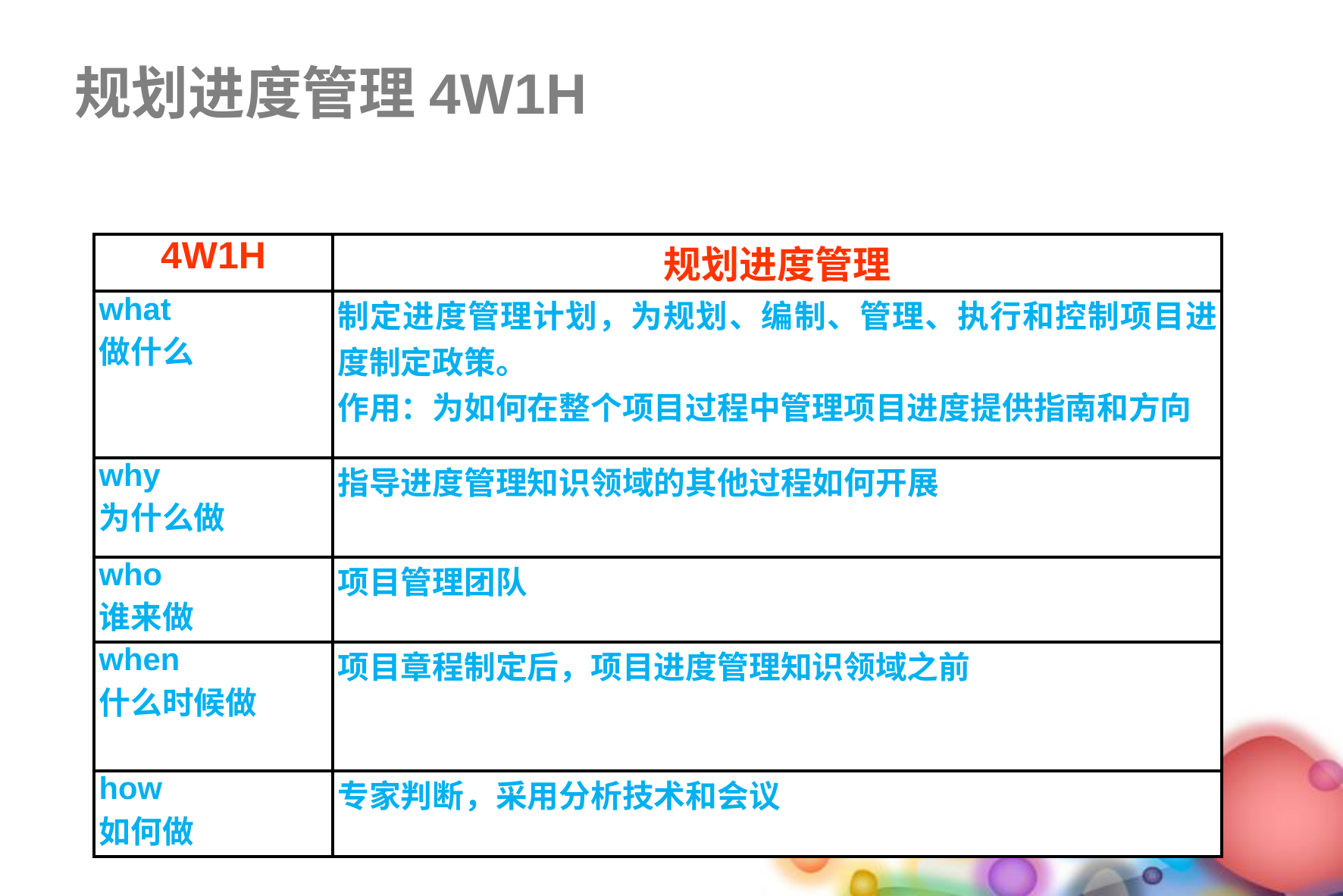

规划进度管理4W1H
| 4W1H | 规划进度管理 |
| --- | --- |
| what 做什么 | 制定进度管理计划，为规划、编制、管理、执行和控制项目进度制定政策。 作用：为如何在整个项目过程中管理项目进度提供指南和方向 |
| why 为什么做 | 指导进度管理知识领域的其他过程如何开展 |
| who 谁来做 | 项目管理团队 |
| when 什么时候做 | 项目章程制定后，项目进度管理知识领域之前 |
| how 如何做 | 专家判断，采用分析技术和会议 |